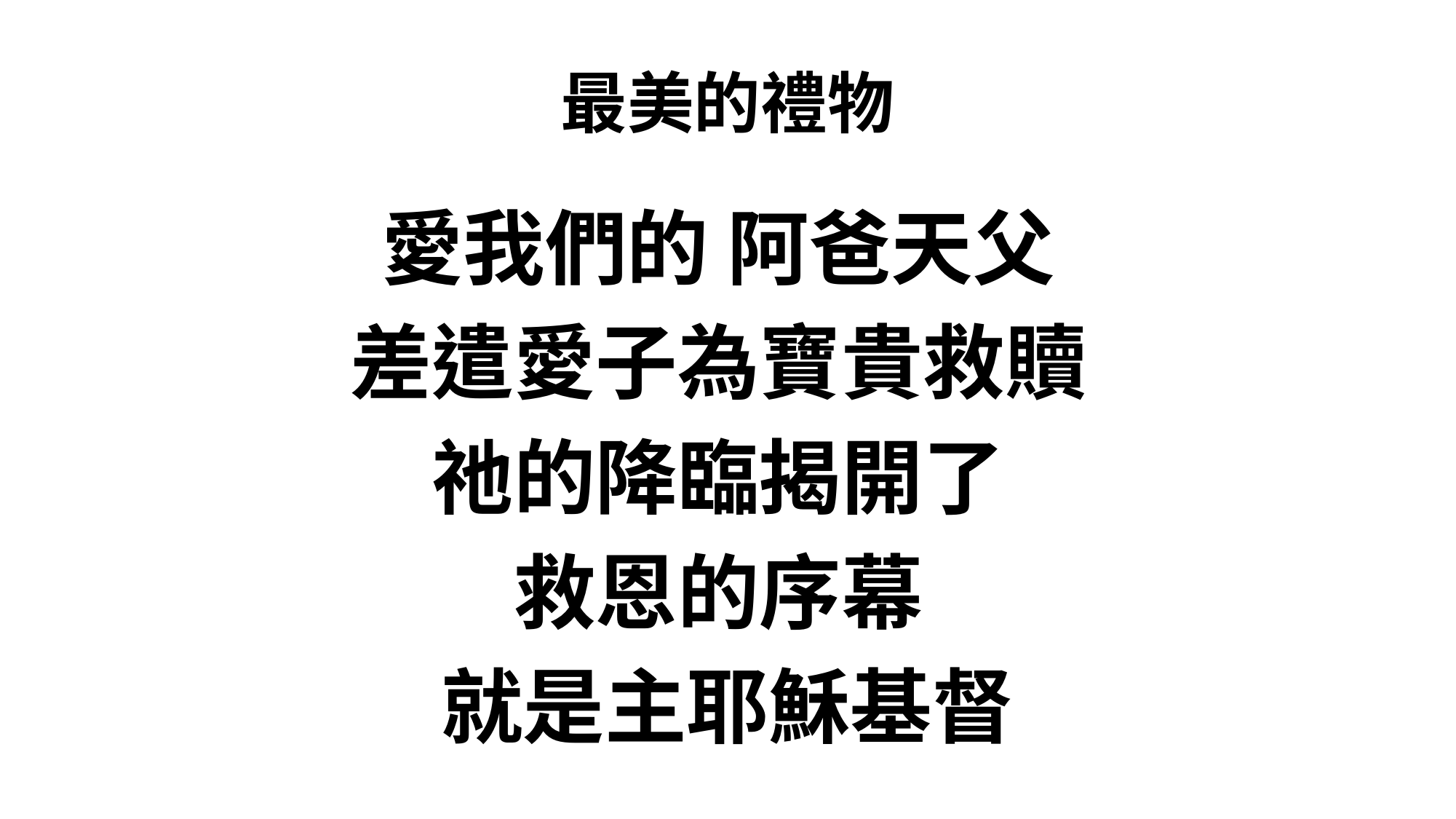

# 最美的禮物
愛我們的 阿爸天父
差遣愛子為寶貴救贖
祂的降臨揭開了
救恩的序幕
就是主耶穌基督